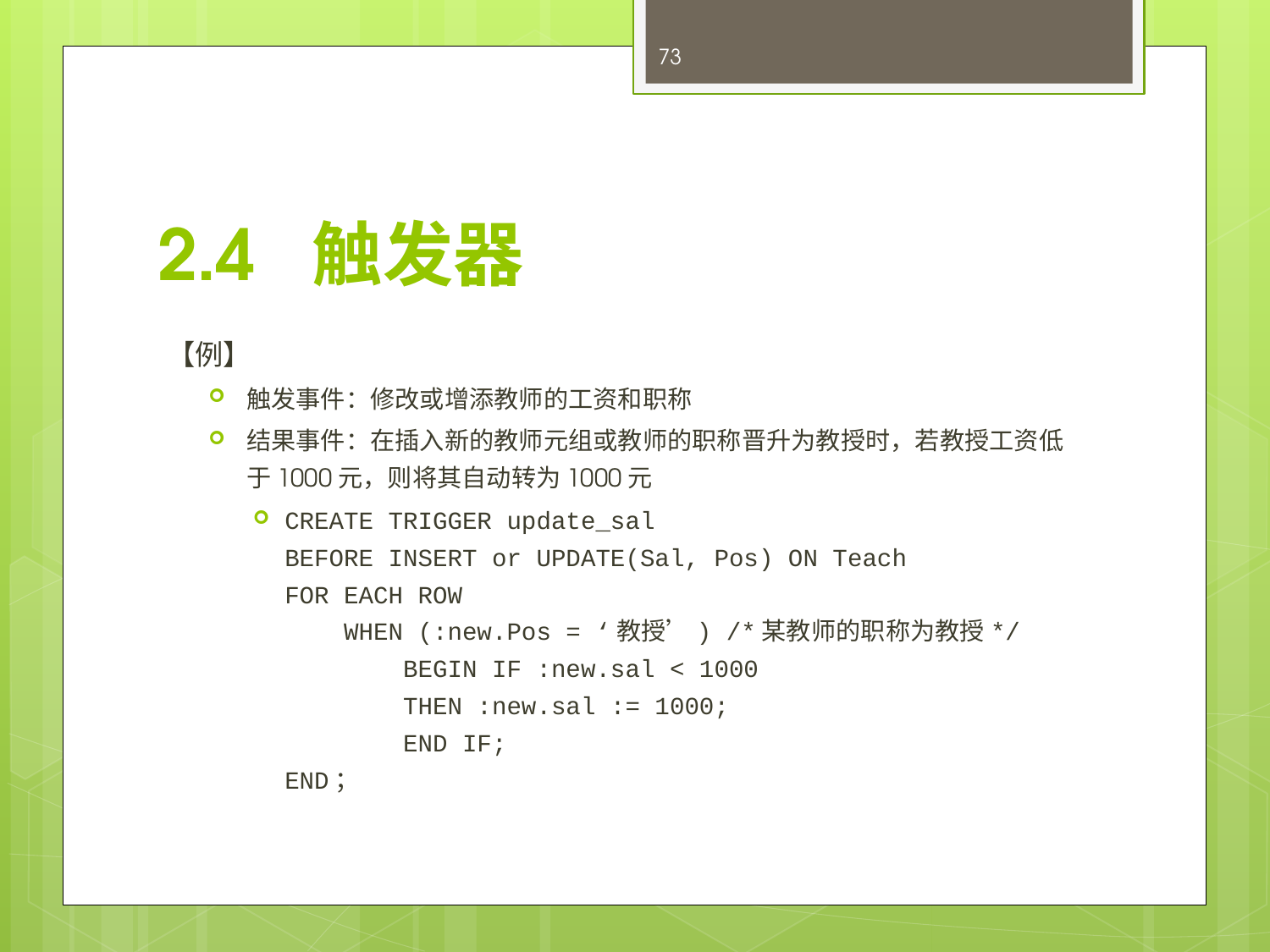

73
# 2.4  触发器
【例】
触发事件：修改或增添教师的工资和职称
结果事件：在插入新的教师元组或教师的职称晋升为教授时，若教授工资低于1000元，则将其自动转为1000元
CREATE TRIGGER update_sal
BEFORE INSERT or UPDATE(Sal, Pos) ON Teach
FOR EACH ROW
    WHEN (:new.Pos = ‘教授’) /*某教师的职称为教授*/
        BEGIN IF :new.sal < 1000
        THEN :new.sal := 1000;
        END IF;
END；